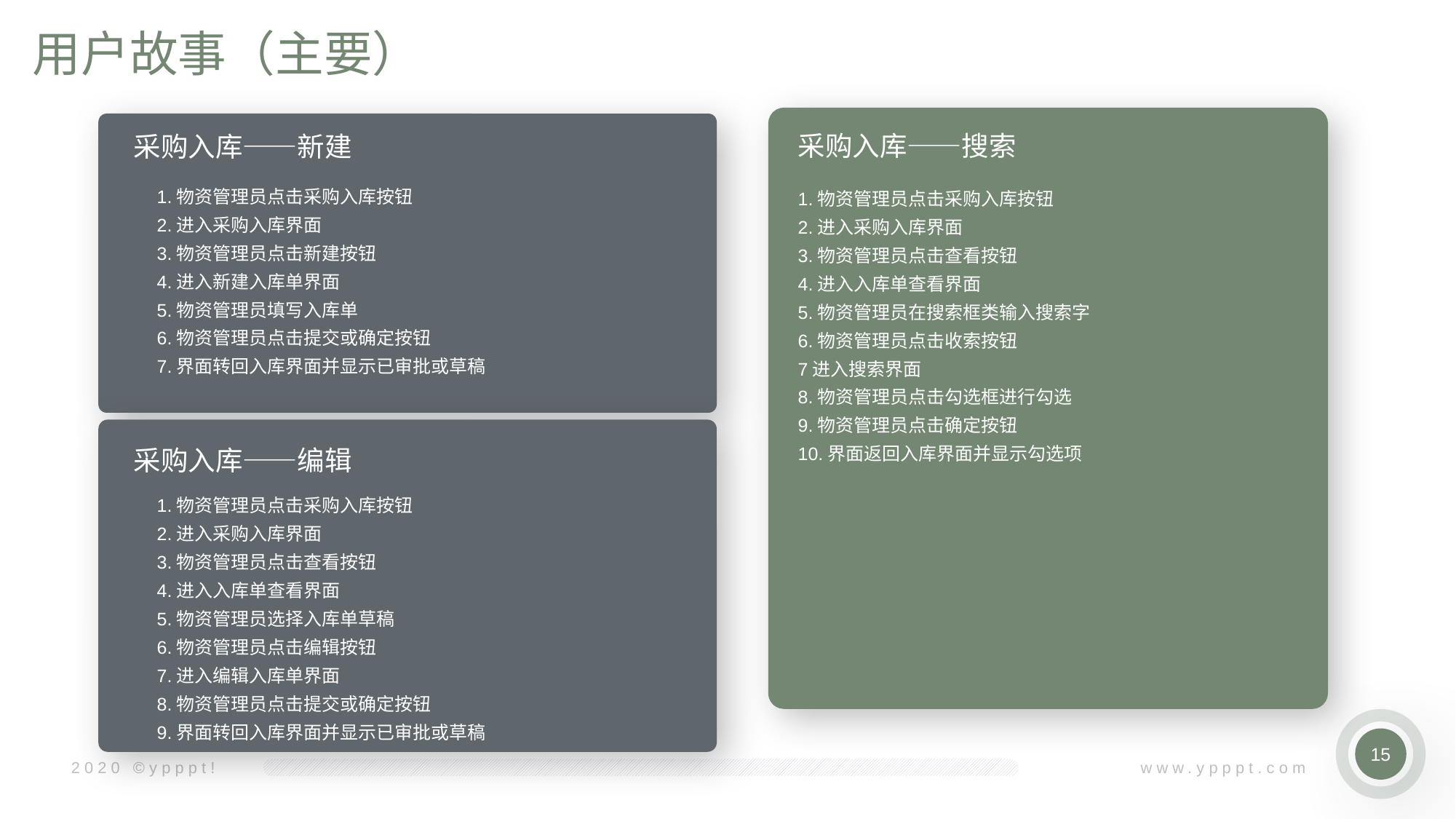

用户故事（主要）

采购入库——搜索
采购入库——新建
1.物资管理员点击采购入库按钮
2.进入采购入库界面
3.物资管理员点击新建按钮
4.进入新建入库单界面
5.物资管理员填写入库单
6.物资管理员点击提交或确定按钮
7.界面转回入库界面并显示已审批或草稿
1.物资管理员点击采购入库按钮
2.进入采购入库界面
3.物资管理员点击查看按钮
4.进入入库单查看界面
5.物资管理员在搜索框类输入搜索字
6.物资管理员点击收索按钮
7进入搜索界面
8.物资管理员点击勾选框进行勾选
9.物资管理员点击确定按钮
10.界面返回入库界面并显示勾选项

采购入库——编辑
1.物资管理员点击采购入库按钮
2.进入采购入库界面
3.物资管理员点击查看按钮
4.进入入库单查看界面
5.物资管理员选择入库单草稿
6.物资管理员点击编辑按钮
7.进入编辑入库单界面
8.物资管理员点击提交或确定按钮
9.界面转回入库界面并显示已审批或草稿

15
2020 ©ypppt!
www.ypppt.com